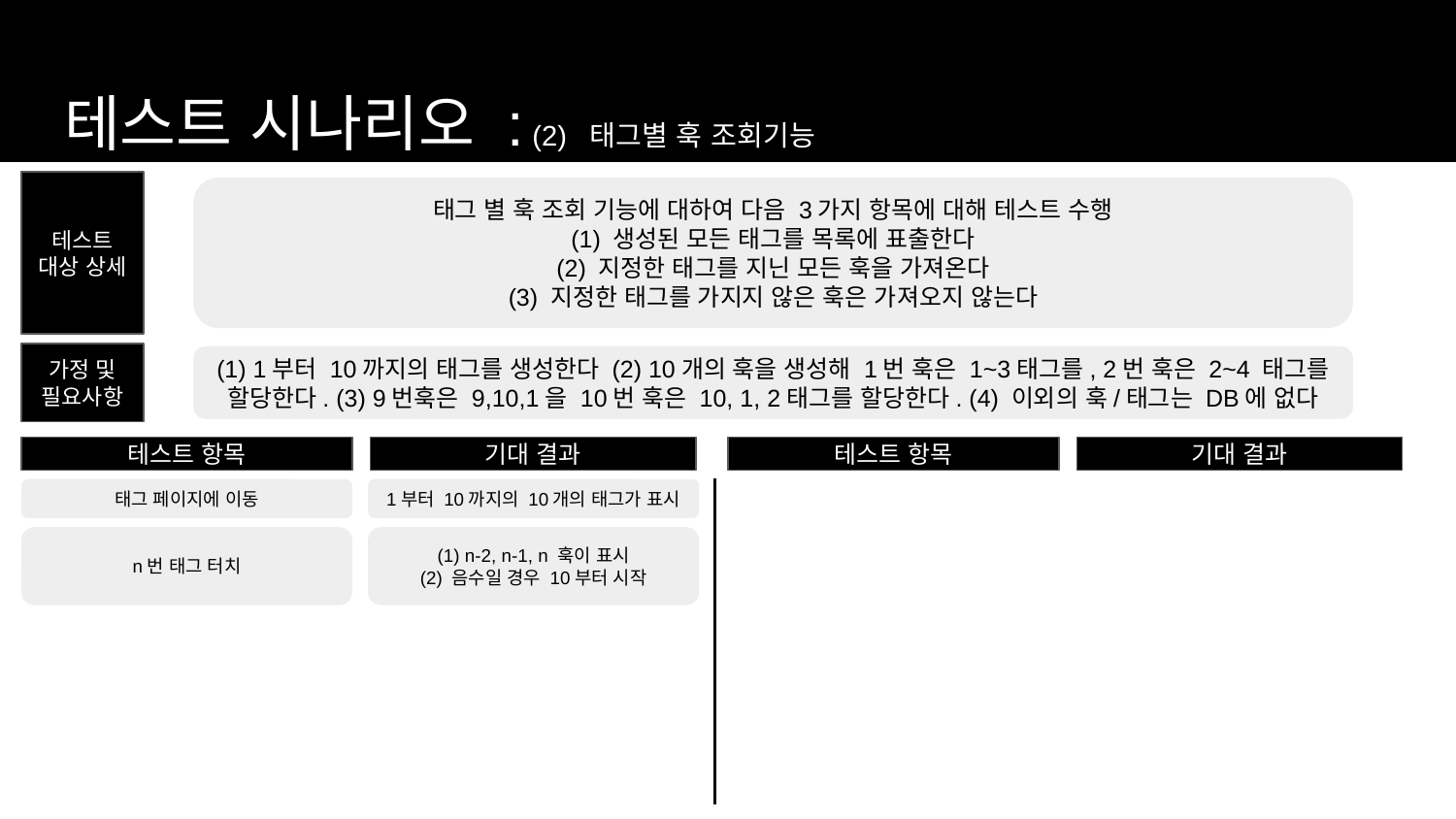

# 테스트 시나리오 : (2)  태그별 훅 조회기능

테스트 대상 상세
태그 별 훅 조회 기능에 대하여 다음 3가지 항목에 대해 테스트 수행
(1) 생성된 모든 태그를 목록에 표출한다
(2) 지정한 태그를 지닌 모든 훅을 가져온다
(3) 지정한 태그를 가지지 않은 훅은 가져오지 않는다
가정 및 필요사항
(1) 1부터 10까지의 태그를 생성한다 (2) 10개의 훅을 생성해 1번 훅은 1~3태그를, 2번 훅은 2~4 태그를 할당한다. (3) 9번훅은 9,10,1을 10번 훅은 10, 1, 2태그를 할당한다. (4) 이외의 훅/태그는 DB에 없다
테스트 항목
기대 결과
테스트 항목
기대 결과
태그 페이지에 이동
1부터 10까지의 10개의 태그가 표시
n번 태그 터치
(1) n-2, n-1, n 훅이 표시
(2) 음수일 경우 10부터 시작